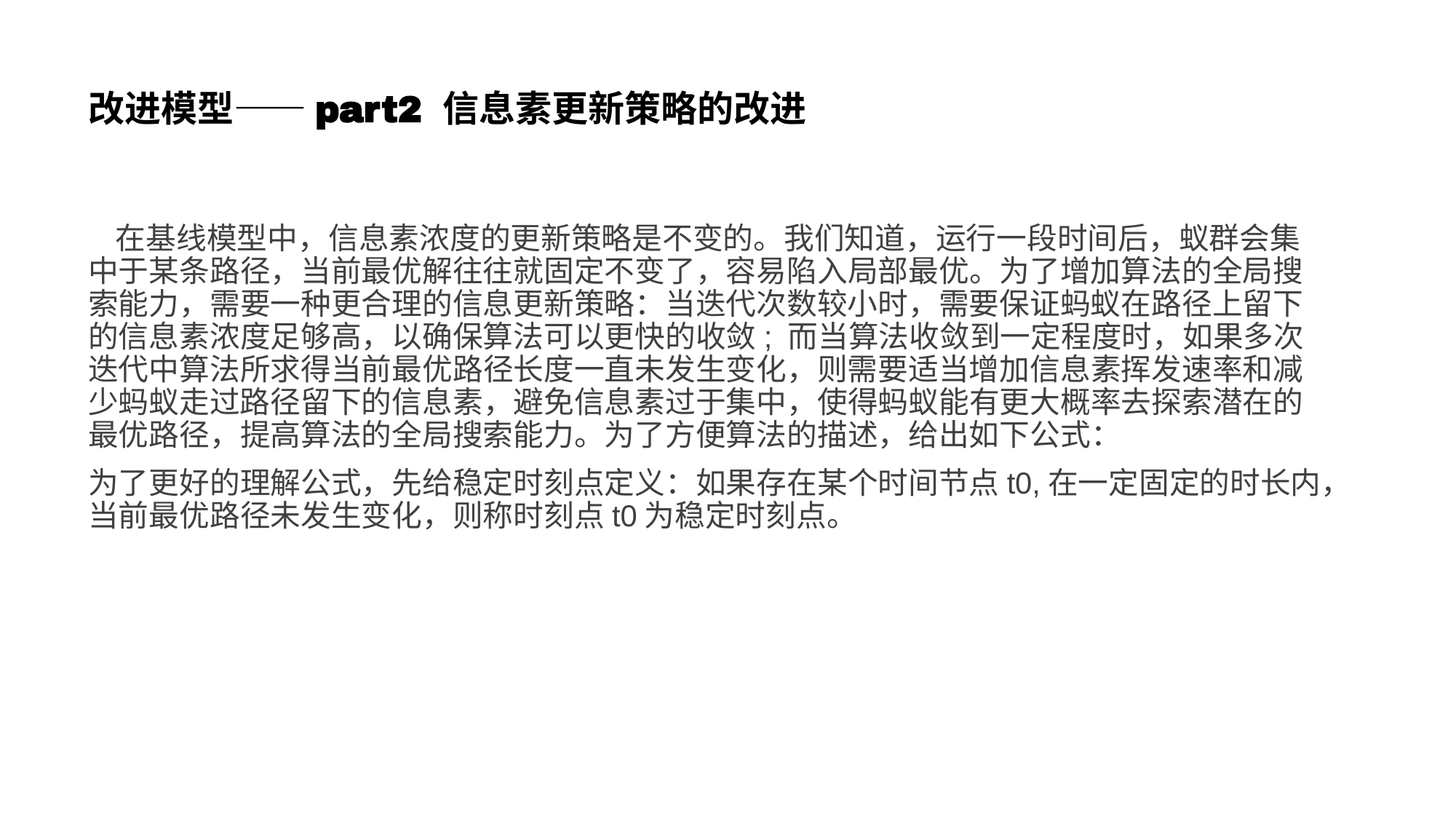

# 改进模型——part2 信息素更新策略的改进
   在基线模型中，信息素浓度的更新策略是不变的。我们知道，运行一段时间后，蚁群会集中于某条路径，当前最优解往往就固定不变了，容易陷入局部最优。为了增加算法的全局搜索能力，需要一种更合理的信息更新策略：当迭代次数较小时，需要保证蚂蚁在路径上留下的信息素浓度足够高，以确保算法可以更快的收敛; 而当算法收敛到一定程度时，如果多次迭代中算法所求得当前最优路径长度一直未发生变化，则需要适当增加信息素挥发速率和减少蚂蚁走过路径留下的信息素，避免信息素过于集中，使得蚂蚁能有更大概率去探索潜在的最优路径，提高算法的全局搜索能力。为了方便算法的描述，给出如下公式：
为了更好的理解公式，先给稳定时刻点定义：如果存在某个时间节点t0,在一定固定的时长内，当前最优路径未发生变化，则称时刻点t0为稳定时刻点。